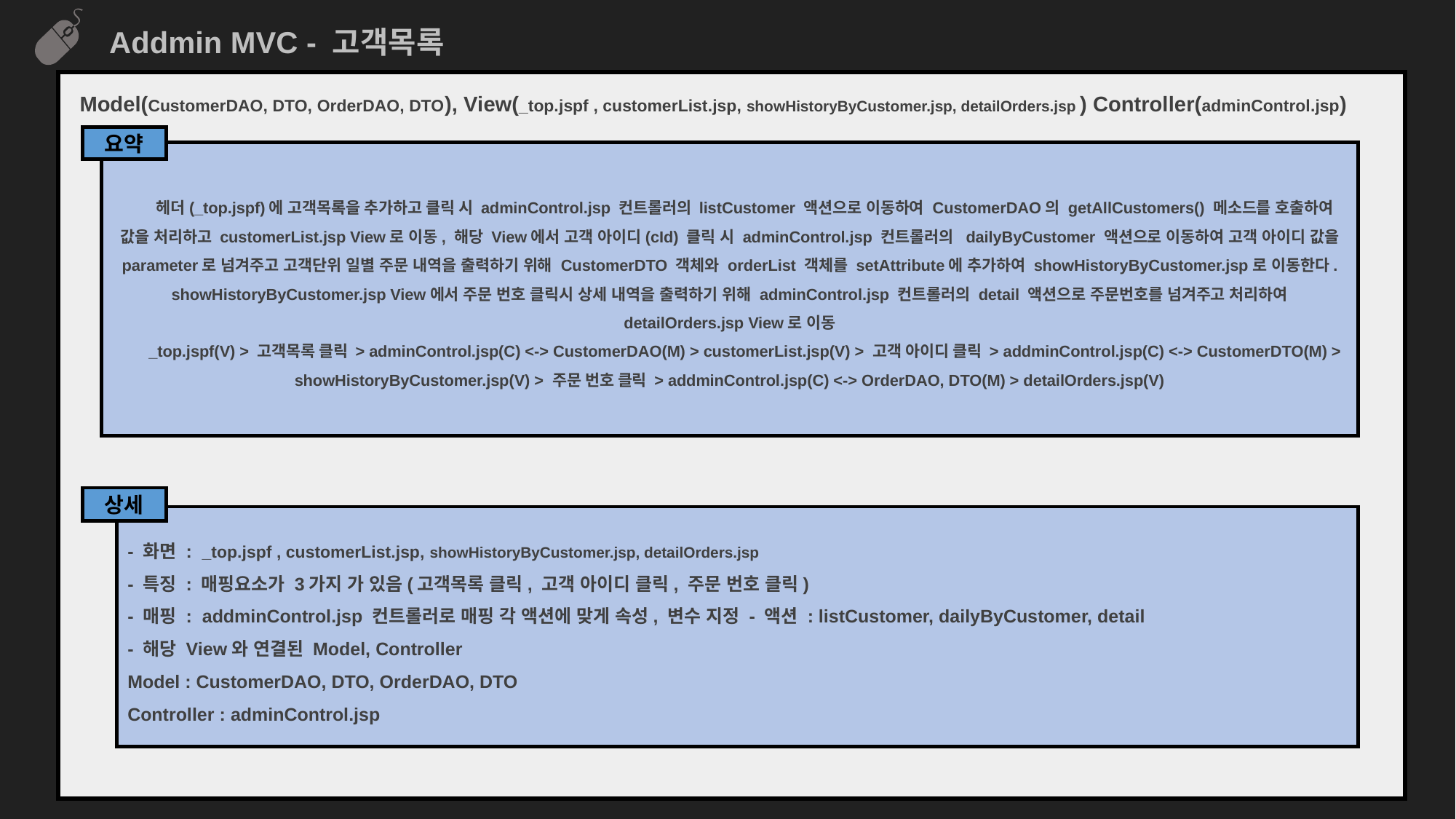

Addmin MVC - 고객목록
Model(CustomerDAO, DTO, OrderDAO, DTO), View(_top.jspf , customerList.jsp, showHistoryByCustomer.jsp, detailOrders.jsp ) Controller(adminControl.jsp)

요약
헤더(_top.jspf)에 고객목록을 추가하고 클릭 시 adminControl.jsp 컨트롤러의 listCustomer 액션으로 이동하여 CustomerDAO의 getAllCustomers() 메소드를 호출하여 값을 처리하고 customerList.jsp View로 이동, 해당 View에서 고객 아이디(cId) 클릭 시 adminControl.jsp 컨트롤러의  dailyByCustomer 액션으로 이동하여 고객 아이디 값을 parameter로 넘겨주고 고객단위 일별 주문 내역을 출력하기 위해 CustomerDTO 객체와 orderList 객체를 setAttribute에 추가하여 showHistoryByCustomer.jsp로 이동한다. showHistoryByCustomer.jsp View에서 주문 번호 클릭시 상세 내역을 출력하기 위해 adminControl.jsp 컨트롤러의 detail 액션으로 주문번호를 넘겨주고 처리하여 detailOrders.jsp View로 이동
_top.jspf(V) > 고객목록 클릭 > adminControl.jsp(C) <-> CustomerDAO(M) > customerList.jsp(V) > 고객 아이디 클릭 > addminControl.jsp(C) <-> CustomerDTO(M) > showHistoryByCustomer.jsp(V) > 주문 번호 클릭 > addminControl.jsp(C) <-> OrderDAO, DTO(M) > detailOrders.jsp(V)
상세
- 화면 :  _top.jspf , customerList.jsp, showHistoryByCustomer.jsp, detailOrders.jsp
- 특징 : 매핑요소가 3가지 가 있음(고객목록 클릭, 고객 아이디 클릭, 주문 번호 클릭)
- 매핑 :  addminControl.jsp 컨트롤러로 매핑 각 액션에 맞게 속성, 변수 지정 - 액션 : listCustomer, dailyByCustomer, detail
- 해당 View와 연결된 Model, Controller
Model : CustomerDAO, DTO, OrderDAO, DTO
Controller : adminControl.jsp